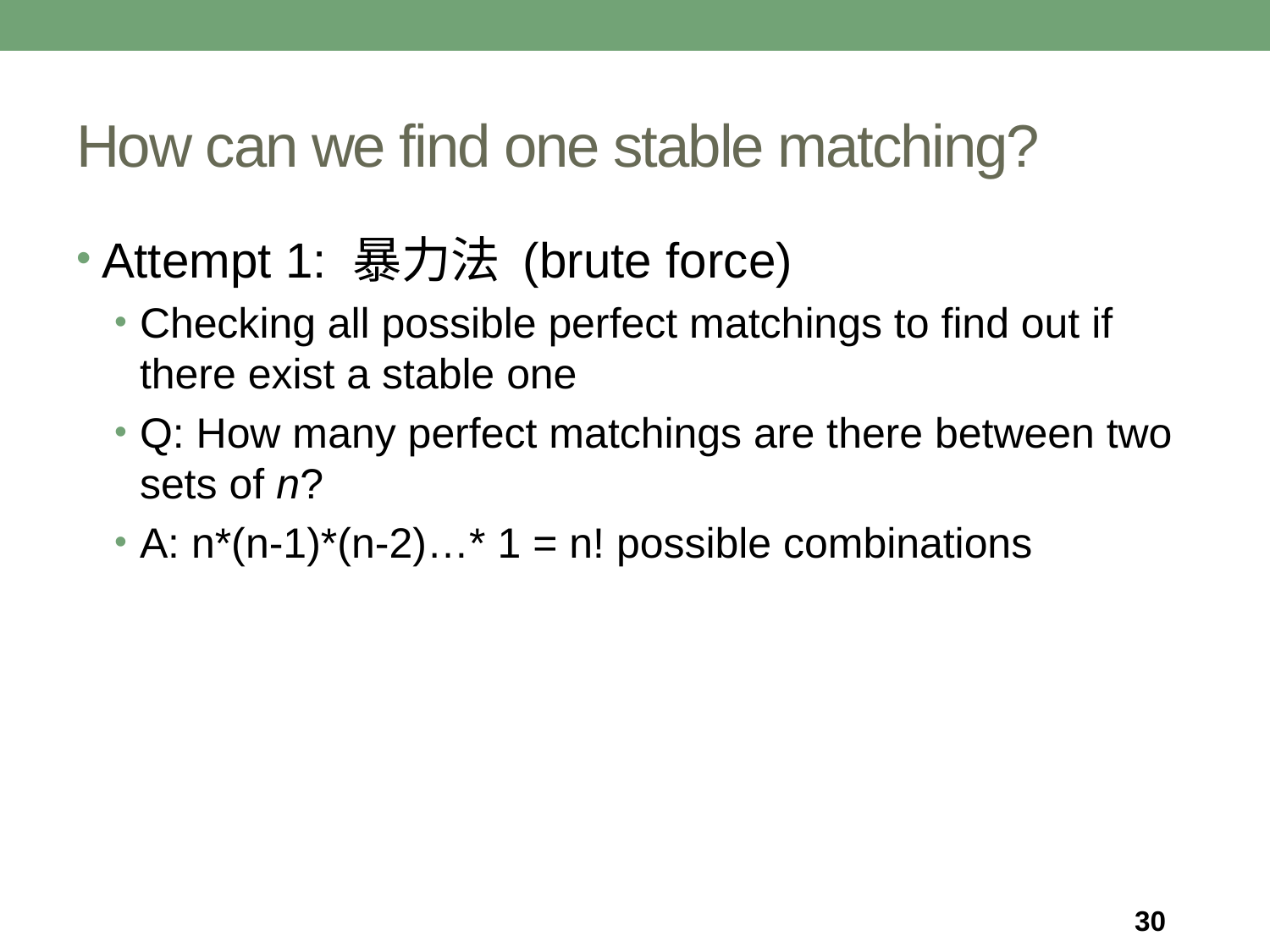

# How can we find one stable matching?
Attempt 1: 暴力法 (brute force)
Checking all possible perfect matchings to find out if there exist a stable one
Q: How many perfect matchings are there between two sets of n?
A: n*(n-1)*(n-2)…* 1 = n! possible combinations

30